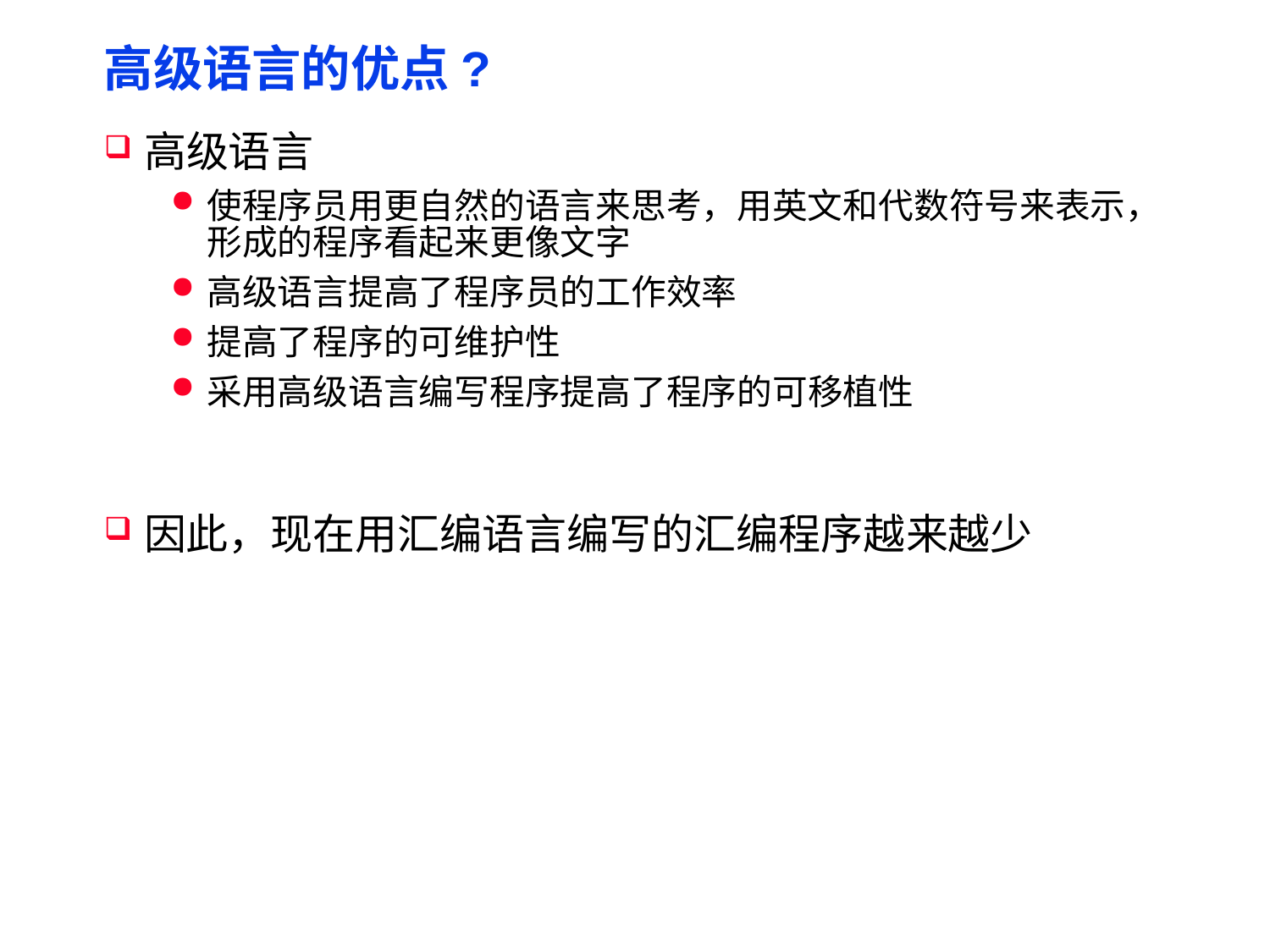

# 高级语言的优点?
高级语言
使程序员用更自然的语言来思考，用英文和代数符号来表示，形成的程序看起来更像文字
高级语言提高了程序员的工作效率
提高了程序的可维护性
采用高级语言编写程序提高了程序的可移植性

因此，现在用汇编语言编写的汇编程序越来越少